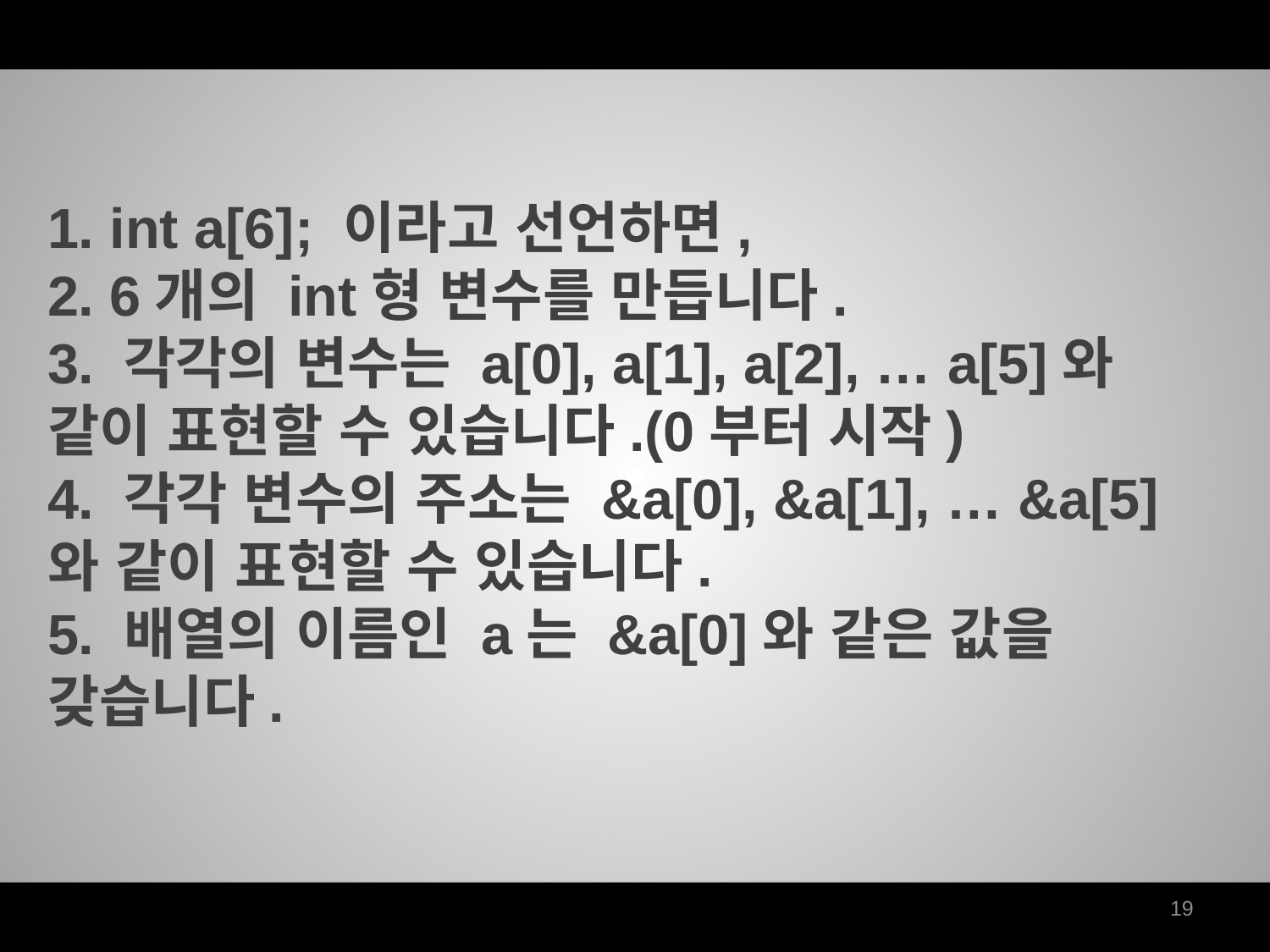

1. int a[6]; 이라고 선언하면,
2. 6개의 int형 변수를 만듭니다.
3. 각각의 변수는 a[0], a[1], a[2], … a[5]와 같이 표현할 수 있습니다.(0부터 시작)
4. 각각 변수의 주소는 &a[0], &a[1], … &a[5]와 같이 표현할 수 있습니다.
5. 배열의 이름인 a는 &a[0]와 같은 값을 갖습니다.
19